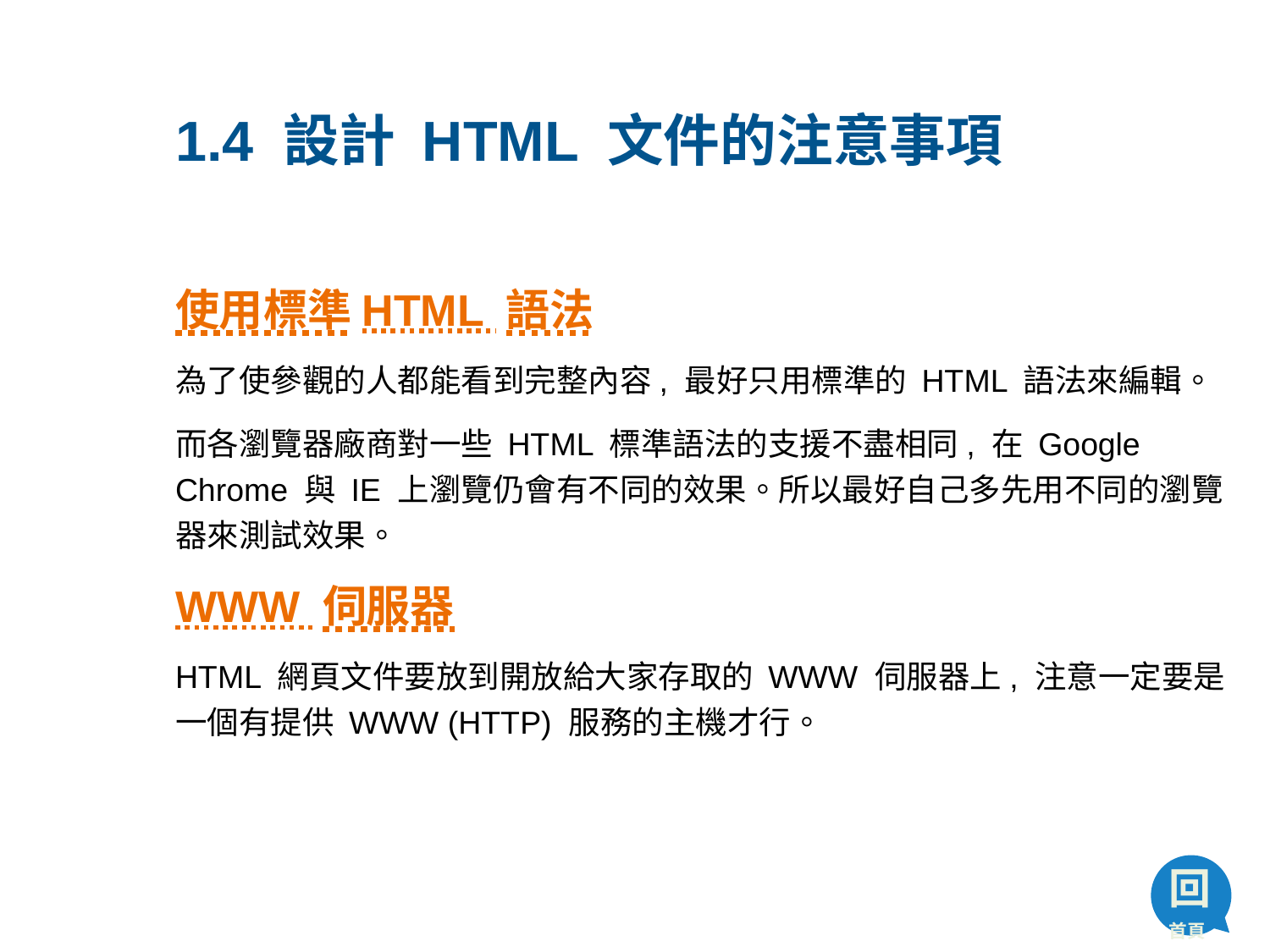

# 1.4 設計 HTML 文件的注意事項
使用標準HTML 語法
為了使參觀的人都能看到完整內容, 最好只用標準的 HTML 語法來編輯。
而各瀏覽器廠商對一些 HTML 標準語法的支援不盡相同, 在 Google Chrome 與 IE 上瀏覽仍會有不同的效果。所以最好自己多先用不同的瀏覽器來測試效果。
WWW 伺服器
HTML 網頁文件要放到開放給大家存取的 WWW 伺服器上, 注意一定要是一個有提供 WWW (HTTP) 服務的主機才行。